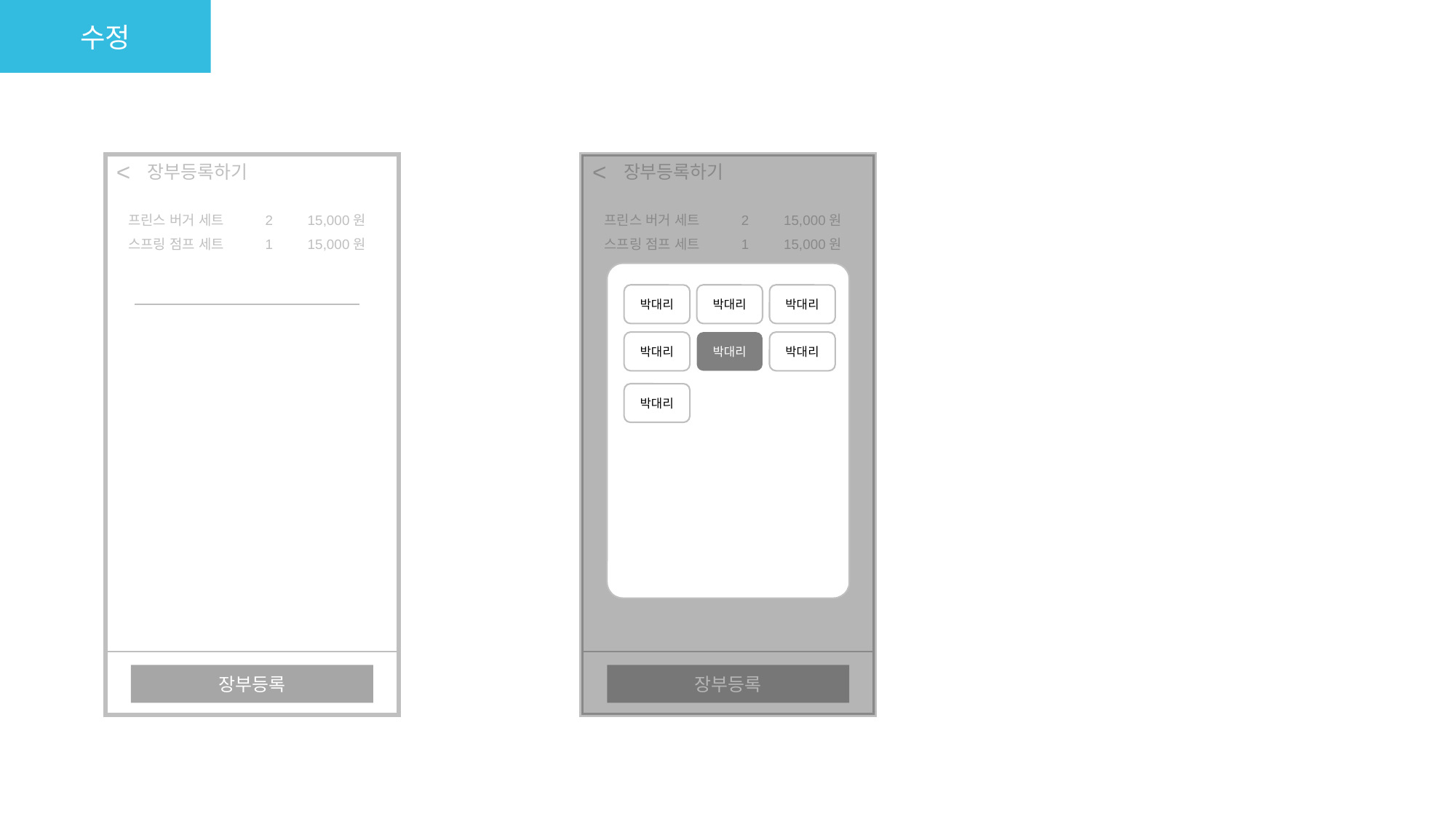

수정
<
장부등록하기
<
장부등록하기

프린스 버거 세트          2
15,000원
프린스 버거 세트          2
15,000원
스프링 점프 세트          1
15,000원
스프링 점프 세트          1
15,000원

박대리
박대리
박대리
박대리
박대리
박대리
박대리

장부등록
장부등록